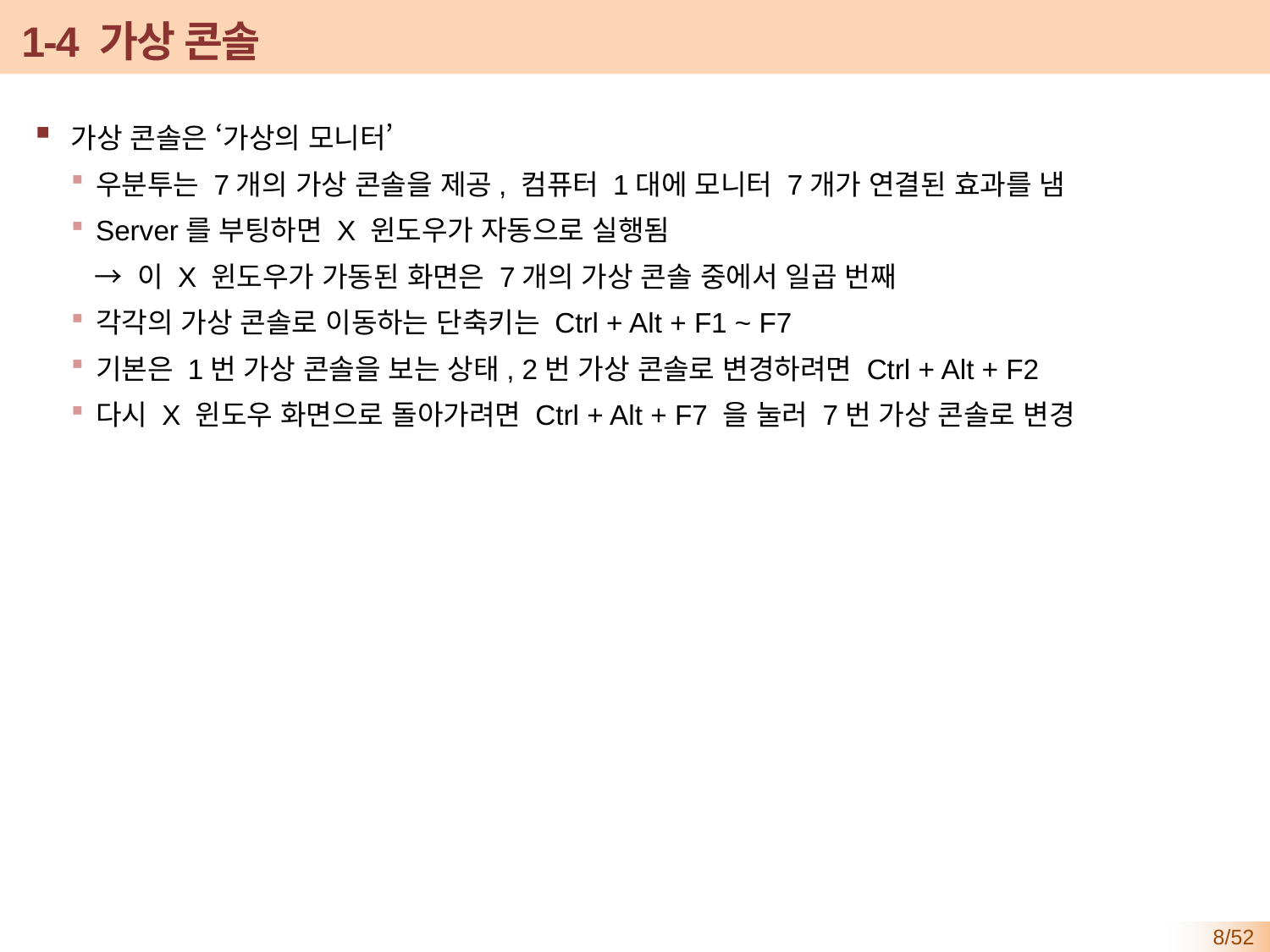

# 1-4 가상 콘솔
가상 콘솔은 ‘가상의 모니터’
우분투는 7개의 가상 콘솔을 제공, 컴퓨터 1대에 모니터 7개가 연결된 효과를 냄
Server를 부팅하면 X 윈도우가 자동으로 실행됨
   → 이 X 윈도우가 가동된 화면은 7개의 가상 콘솔 중에서 일곱 번째
각각의 가상 콘솔로 이동하는 단축키는 Ctrl + Alt + F1 ~ F7
기본은 1번 가상 콘솔을 보는 상태, 2번 가상 콘솔로 변경하려면 Ctrl + Alt + F2
다시 X 윈도우 화면으로 돌아가려면 Ctrl + Alt + F7 을 눌러 7번 가상 콘솔로 변경